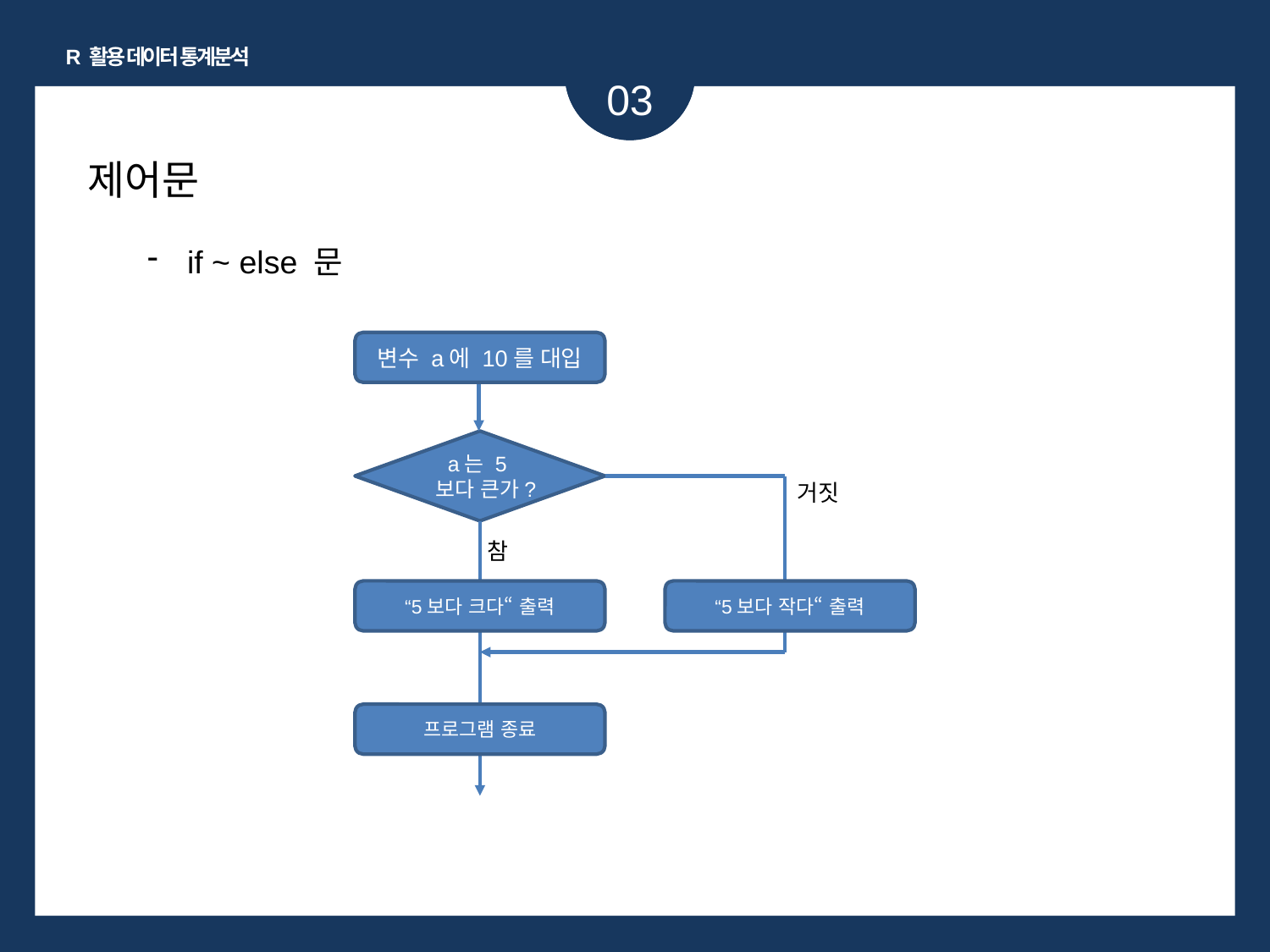

R 활용 데이터 통계분석
03
제어문
if ~ else 문

변수 a에 10를 대입
a는 5보다 큰가?
거짓
참
“5보다 크다“ 출력
“5보다 작다“ 출력
프로그램 종료